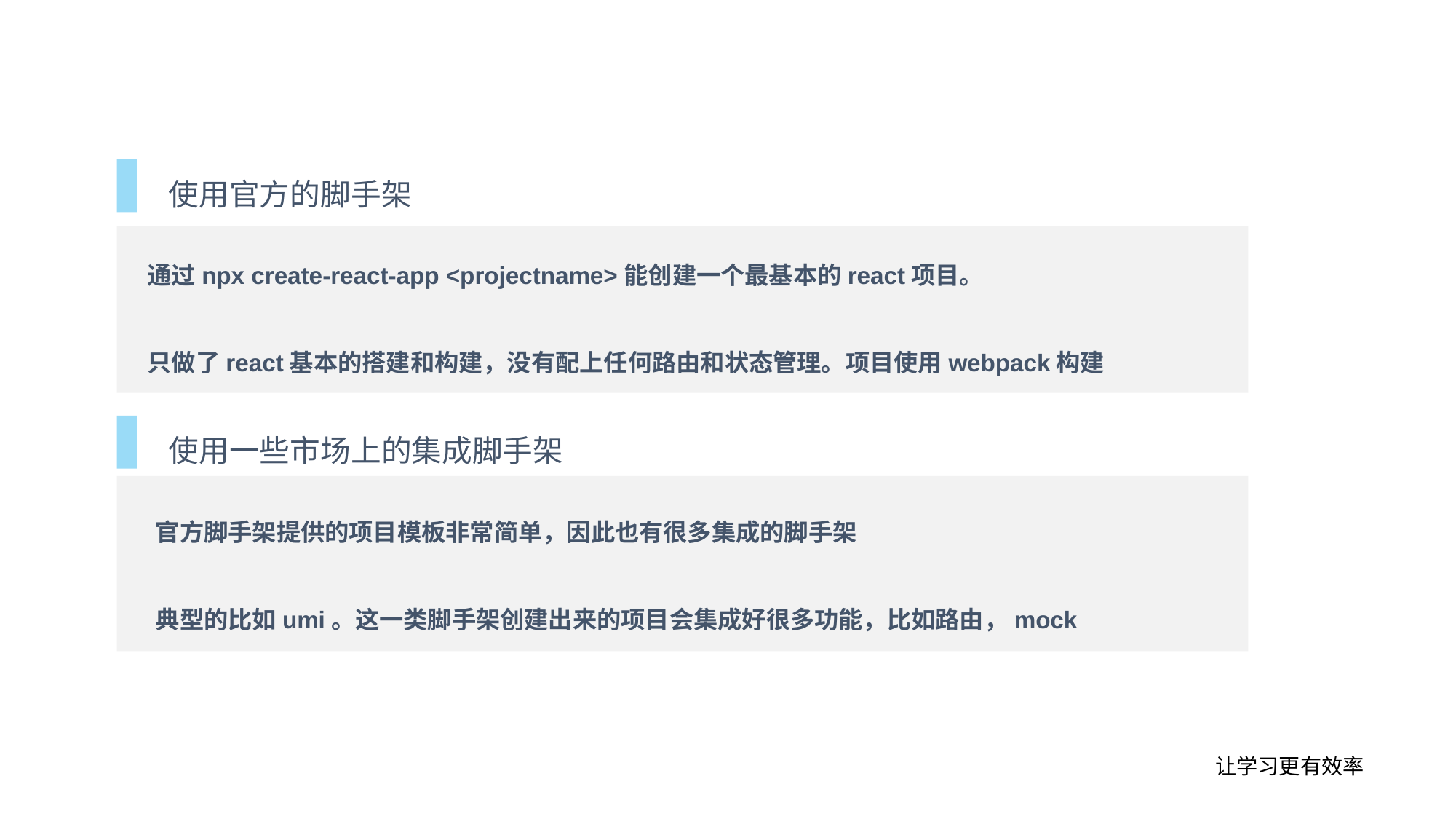

使用官方的脚手架

通过npx create-react-app <projectname>能创建一个最基本的react项目。

只做了react基本的搭建和构建，没有配上任何路由和状态管理。项目使用webpack构建
     使用一些市场上的集成脚手架

官方脚手架提供的项目模板非常简单，因此也有很多集成的脚手架

典型的比如umi。这一类脚手架创建出来的项目会集成好很多功能，比如路由，mock